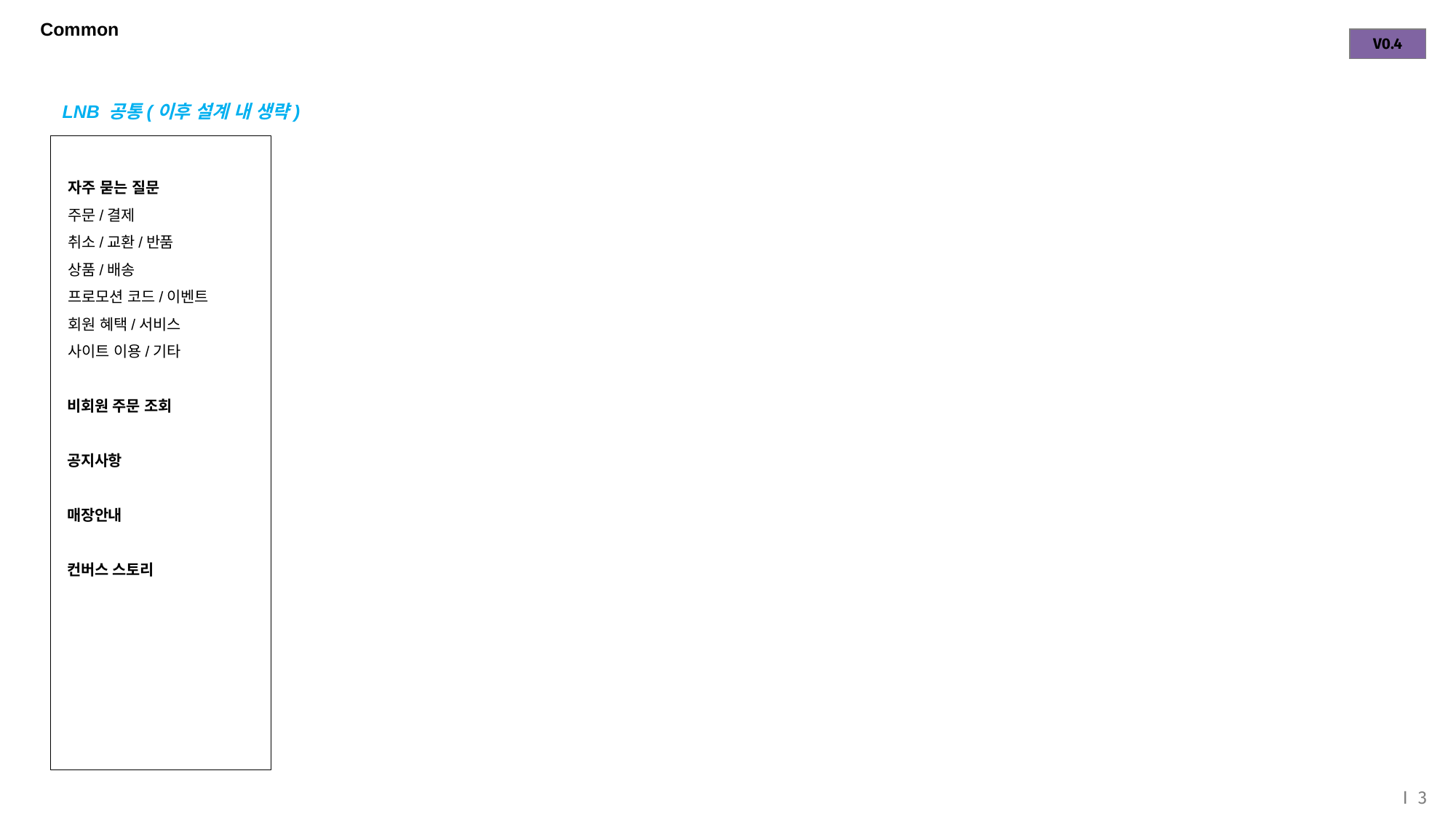

# Common
| V0.4 |
| --- |
LNB 공통(이후 설계 내 생략)

자주 묻는 질문
주문/결제
취소/교환/반품
상품/배송
프로모션 코드/이벤트
회원 혜택/서비스
사이트 이용/기타

비회원 주문 조회

공지사항

매장안내

컨버스 스토리